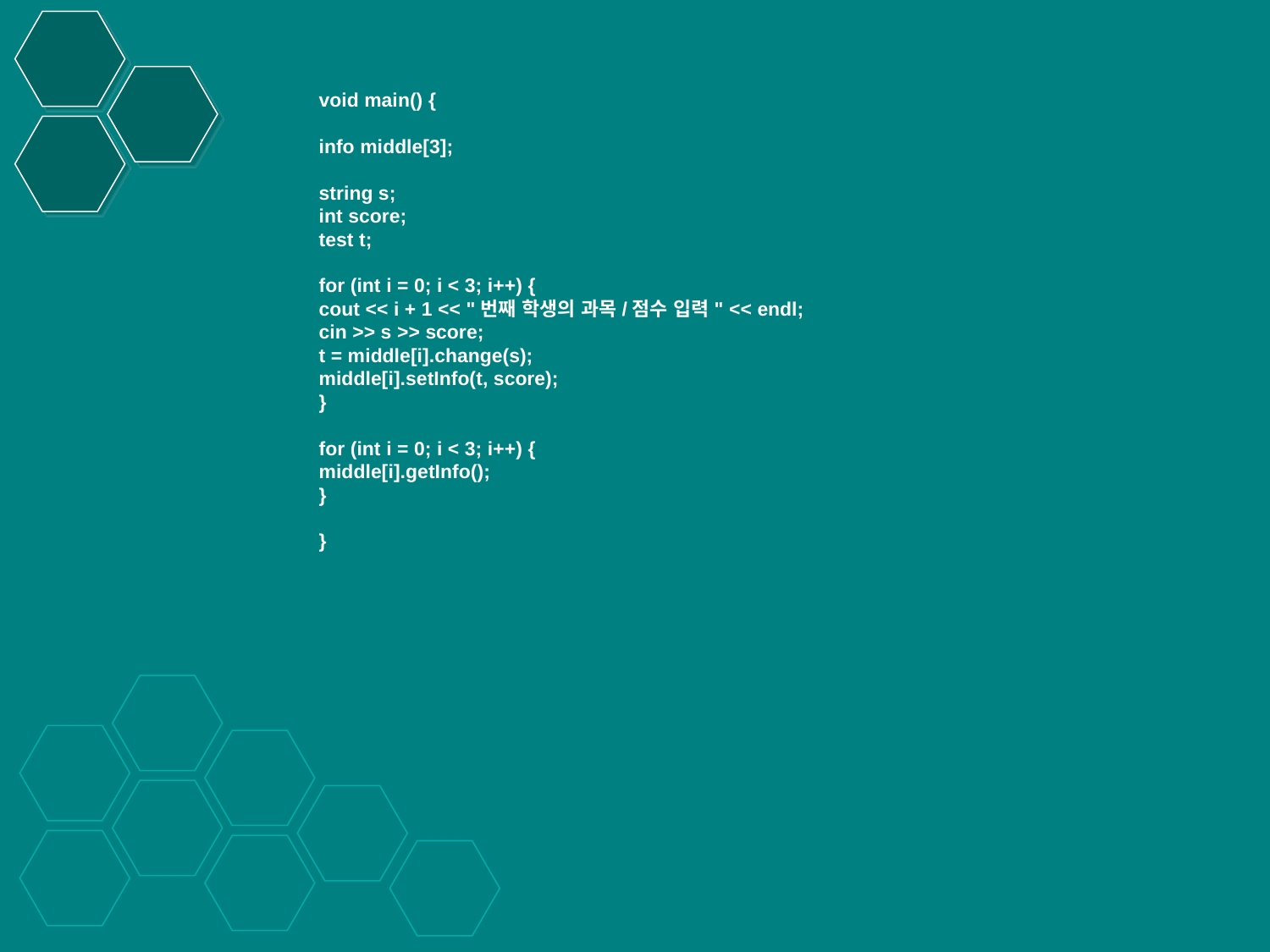

void main() {

info middle[3];

string s;
int score;
test t;

for (int i = 0; i < 3; i++) {
cout << i + 1 << "번째 학생의 과목/점수 입력" << endl;
cin >> s >> score;
t = middle[i].change(s);
middle[i].setInfo(t, score);
}

for (int i = 0; i < 3; i++) {
middle[i].getInfo();
}

}